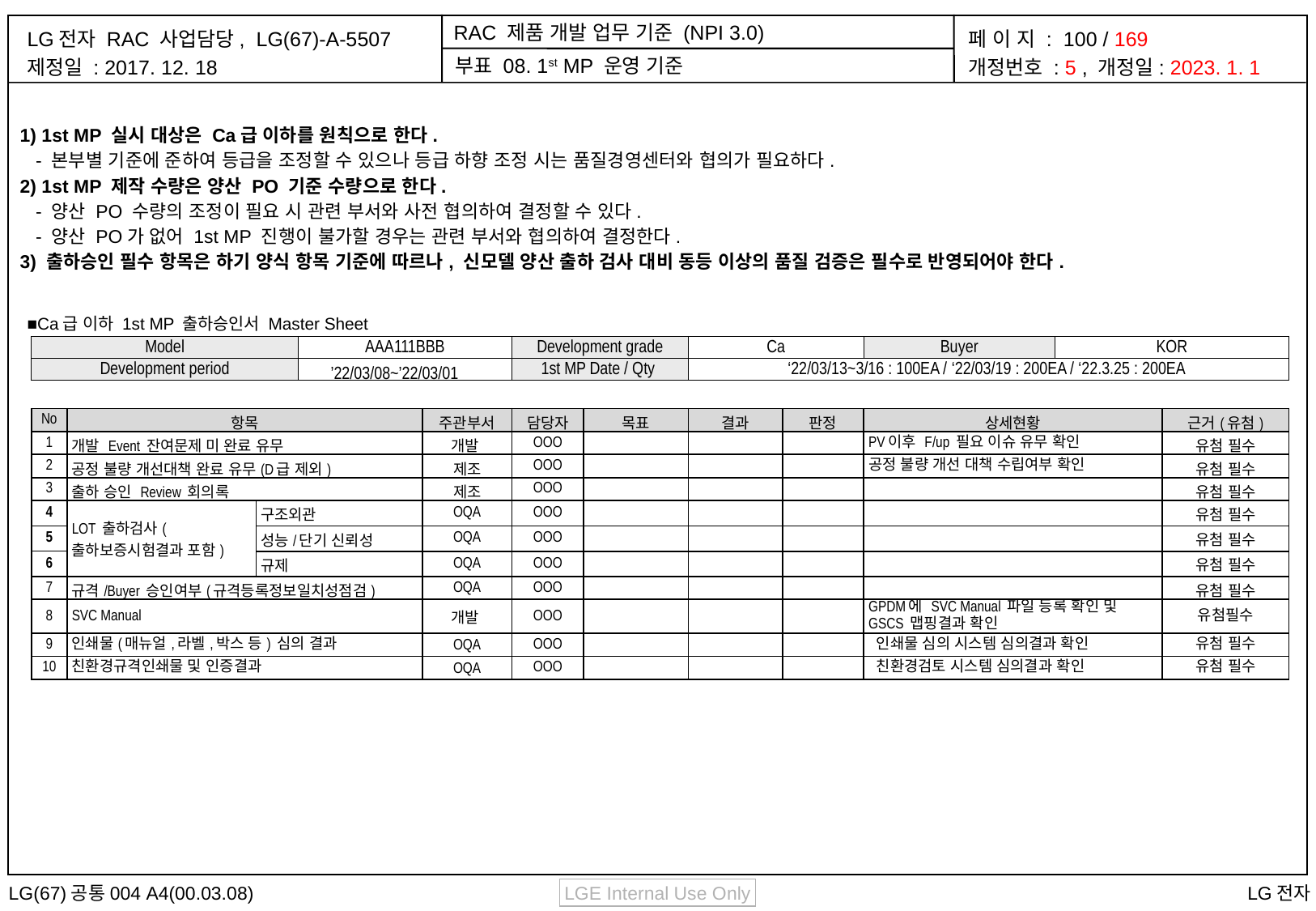

부표 08. 1st MP 운영 기준
1) 1st MP 실시 대상은 Ca급 이하를 원칙으로 한다.
   - 본부별 기준에 준하여 등급을 조정할 수 있으나 등급 하향 조정 시는 품질경영센터와 협의가 필요하다.
2) 1st MP 제작 수량은 양산 PO 기준 수량으로 한다.
   - 양산 PO 수량의 조정이 필요 시 관련 부서와 사전 협의하여 결정할 수 있다.
   - 양산 PO가 없어 1st MP 진행이 불가할 경우는 관련 부서와 협의하여 결정한다.
3) 출하승인 필수 항목은 하기 양식 항목 기준에 따르나, 신모델 양산 출하 검사 대비 동등 이상의 품질 검증은 필수로 반영되어야 한다.
■Ca급 이하 1st MP 출하승인서 Master Sheet
| Model |  |  | AAA111BBB |  | Development grade |  | Ca |  | Buyer | KOR |  |
| --- | --- | --- | --- | --- | --- | --- | --- | --- | --- | --- | --- |
| Development period |  |  | ’22/03/08~’22/03/01 |  | 1st MP Date / Qty |  | ‘22/03/13~3/16 : 100EA / ‘22/03/19 : 200EA / ‘22.3.25 : 200EA |  |  |  |  |
|  |  |  |  |  |  |  |  |  |  |  |  |
| No | 항목 |  |  | 주관부서 | 담당자 | 목표 | 결과 | 판정 | 상세현황 |  | 근거(유첨) |
| 1 | 개발 Event 잔여문제 미 완료 유무 |  |  | 개발 | OOO |  |  |  | PV이후 F/up 필요 이슈 유무 확인 |  | 유첨 필수 |
| 2 | 공정 불량 개선대책 완료 유무(D급 제외) |  |  | 제조 | OOO |  |  |  | 공정 불량 개선 대책 수립여부 확인 |  | 유첨 필수 |
| 3 | 출하 승인 Review 회의록 |  |  | 제조 | OOO |  |  |  |  |  | 유첨 필수 |
| 4 | LOT 출하검사(출하보증시험결과 포함) | 구조외관 |  | OQA | OOO |  |  |  |  |  | 유첨 필수 |
| 5 |  | 성능/단기 신뢰성 |  | OQA | OOO |  |  |  |  |  | 유첨 필수 |
| 6 |  | 규제 |  | OQA | OOO |  |  |  |  |  | 유첨 필수 |
| 7 | 규격/Buyer 승인여부(규격등록정보일치성점검) |  |  | OQA | OOO |  |  |  |  |  | 유첨 필수 |
| 8 | SVC Manual |  |  | 개발 | OOO |  |  |  | GPDM에 SVC Manual 파일 등록 확인 및 GSCS 맵핑결과 확인 |  | 유첨필수 |
| 9 | 인쇄물(매뉴얼,라벨,박스 등) 심의 결과 |  |  | OQA | OOO |  |  |  | 인쇄물 심의 시스템 심의결과 확인 |  | 유첨 필수 |
| 10 | 친환경규격인쇄물 및 인증결과﻿ |  |  | OQA | OOO |  |  |  | 친환경검토 시스템 심의결과 확인 |  | 유첨 필수 |